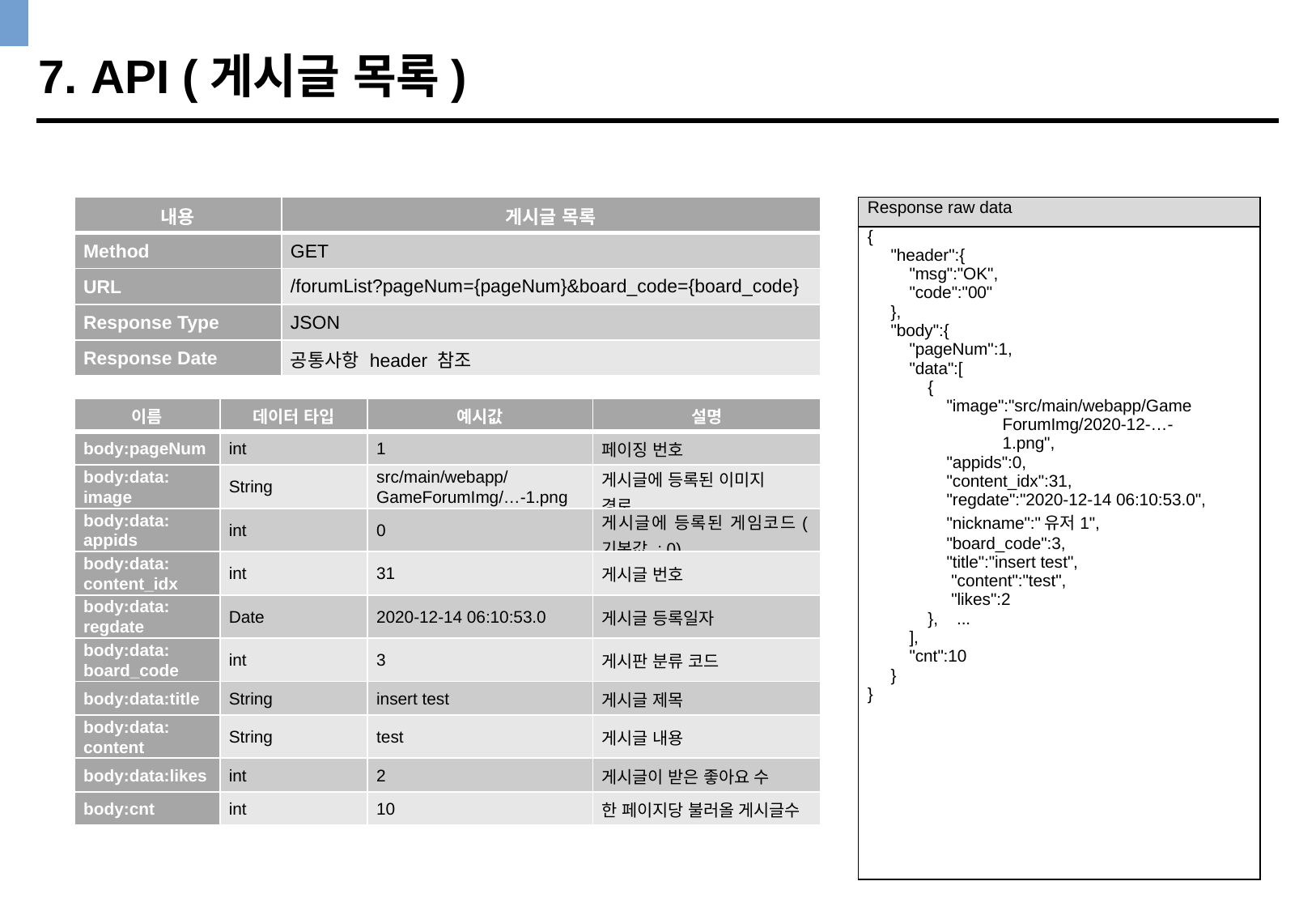

7. API (게시글 목록)
| 내용 | 게시글 목록 |
| --- | --- |
| Method | GET |
| URL | /forumList?pageNum={pageNum}&board\_code={board\_code} |
| Response Type | JSON |
| Response Date | 공통사항 header 참조 |
| Response raw data |
| --- |
| { "header":{ "msg":"OK", "code":"00" }, "body":{ "pageNum":1, "data":[ { "image":"src/main/webapp/Game ForumImg/2020-12-…- 1.png", "appids":0, "content\_idx":31, "regdate":"2020-12-14 06:10:53.0", "nickname":"유저1", "board\_code":3, "title":"insert test", "content":"test", "likes":2 }, ... ], "cnt":10 } } |
| 이름 | 데이터 타입 | 예시값 | 설명 |
| --- | --- | --- | --- |
| body:pageNum | int | 1 | 페이징 번호 |
| body:data: image | String | src/main/webapp/GameForumImg/…-1.png | 게시글에 등록된 이미지 경로 |
| body:data: appids | int | 0 | 게시글에 등록된 게임코드(기본값 : 0) |
| body:data: content\_idx | int | 31 | 게시글 번호 |
| body:data: regdate | Date | 2020-12-14 06:10:53.0 | 게시글 등록일자 |
| body:data: board\_code | int | 3 | 게시판 분류 코드 |
| body:data:title | String | insert test | 게시글 제목 |
| body:data: content | String | test | 게시글 내용 |
| body:data:likes | int | 2 | 게시글이 받은 좋아요 수 |
| body:cnt | int | 10 | 한 페이지당 불러올 게시글수 |